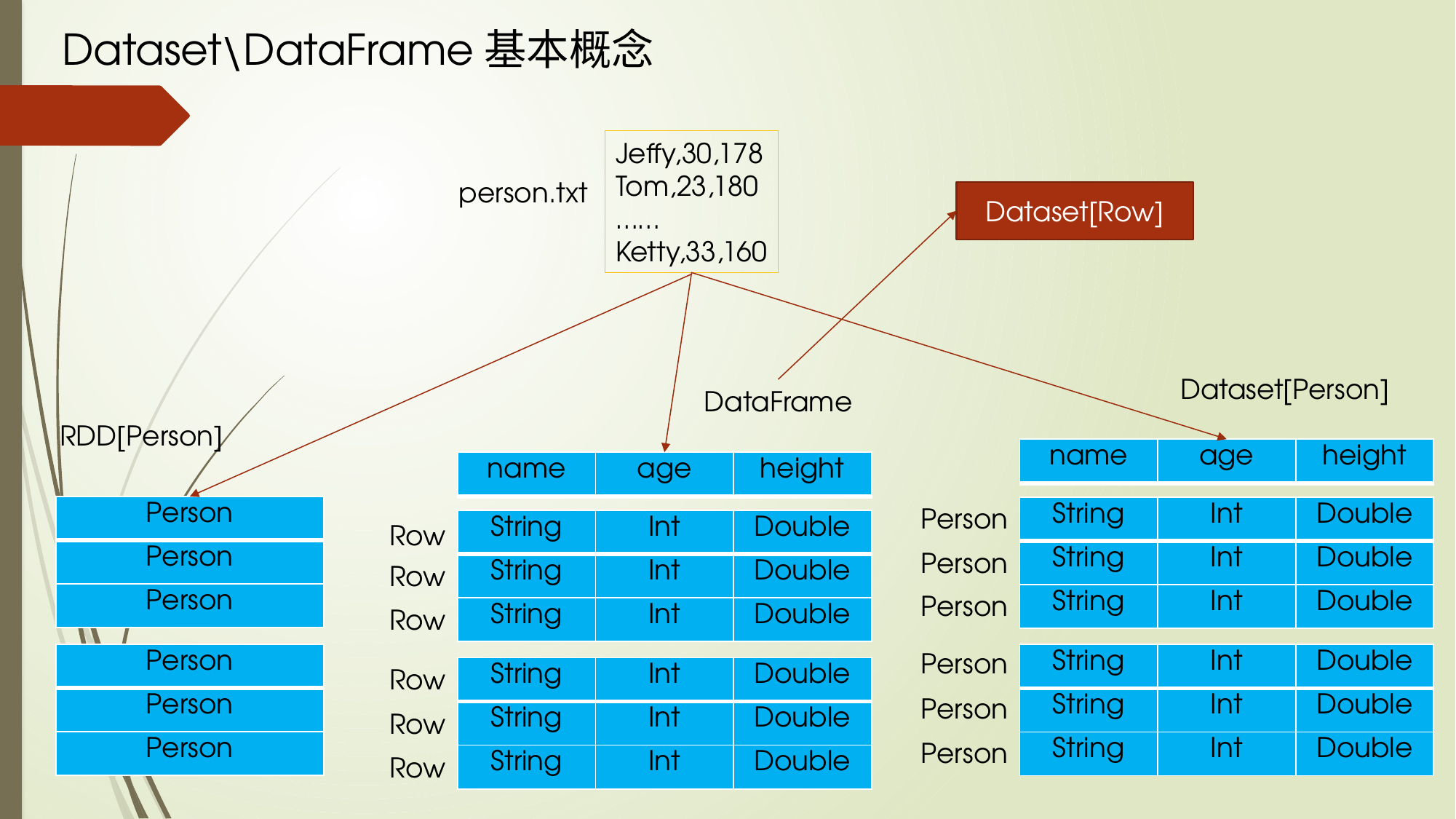

Dataset\DataFrame基本概念
Jeffy,30,178
Tom,23,180
……
Ketty,33,160
person.txt
Dataset[Row]
Dataset[Person]
DataFrame
RDD[Person]
| name | age | height |
| --- | --- | --- |
| name | age | height |
| --- | --- | --- |
| Person |
| --- |
| Person |
| Person |
Person
| String | Int | Double |
| --- | --- | --- |
| String | Int | Double |
| String | Int | Double |
| String | Int | Double |
| --- | --- | --- |
| String | Int | Double |
| String | Int | Double |
Row
Person
Row
Person
Row
Person
| Person |
| --- |
| Person |
| Person |
| String | Int | Double |
| --- | --- | --- |
| String | Int | Double |
| String | Int | Double |
Row
| String | Int | Double |
| --- | --- | --- |
| String | Int | Double |
| String | Int | Double |
Person
Row
Person
Row